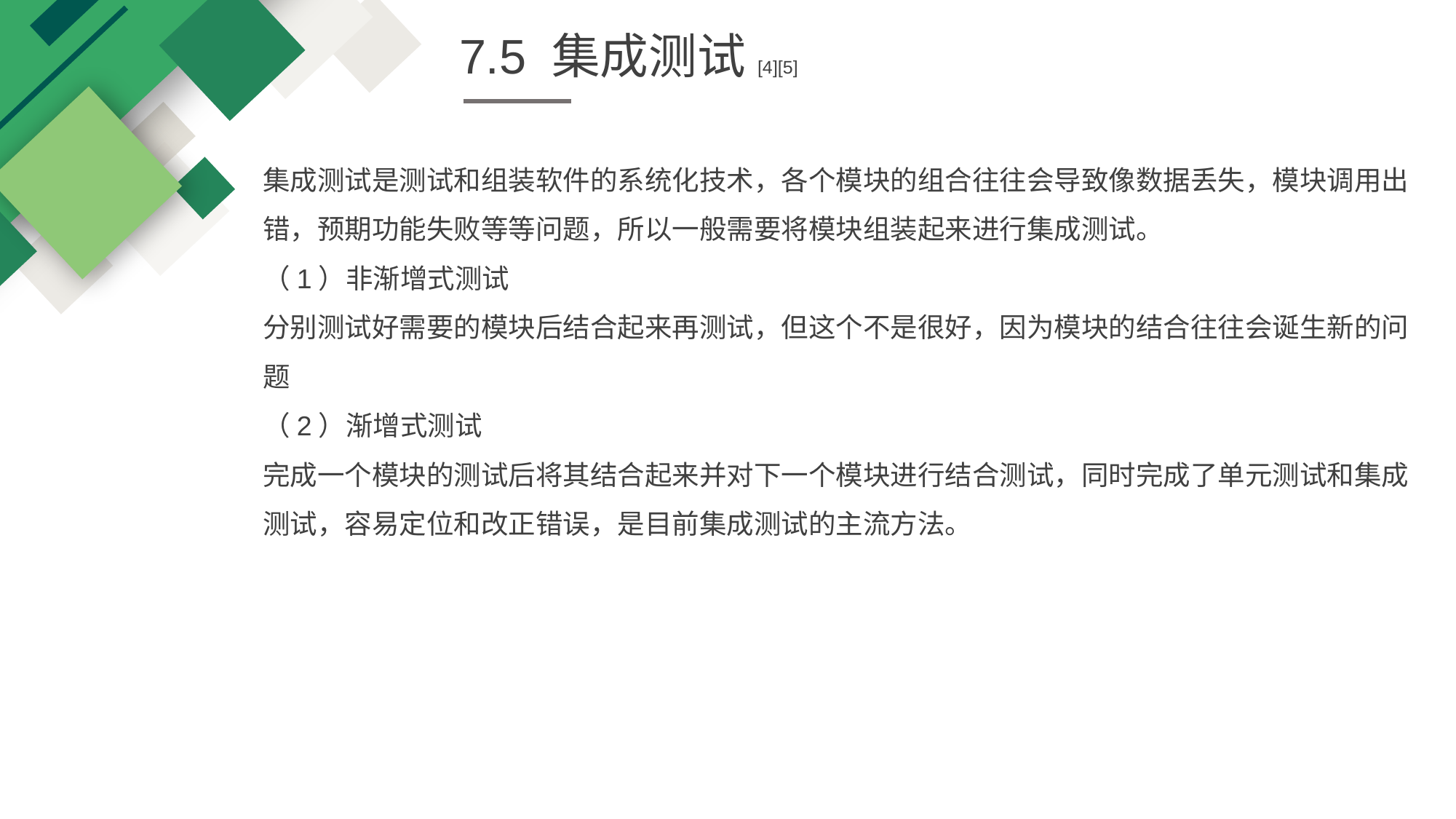

7.5 集成测试[4][5]
集成测试是测试和组装软件的系统化技术，各个模块的组合往往会导致像数据丢失，模块调用出错，预期功能失败等等问题，所以一般需要将模块组装起来进行集成测试。
（1）非渐增式测试
分别测试好需要的模块后结合起来再测试，但这个不是很好，因为模块的结合往往会诞生新的问题
（2）渐增式测试
完成一个模块的测试后将其结合起来并对下一个模块进行结合测试，同时完成了单元测试和集成测试，容易定位和改正错误，是目前集成测试的主流方法。